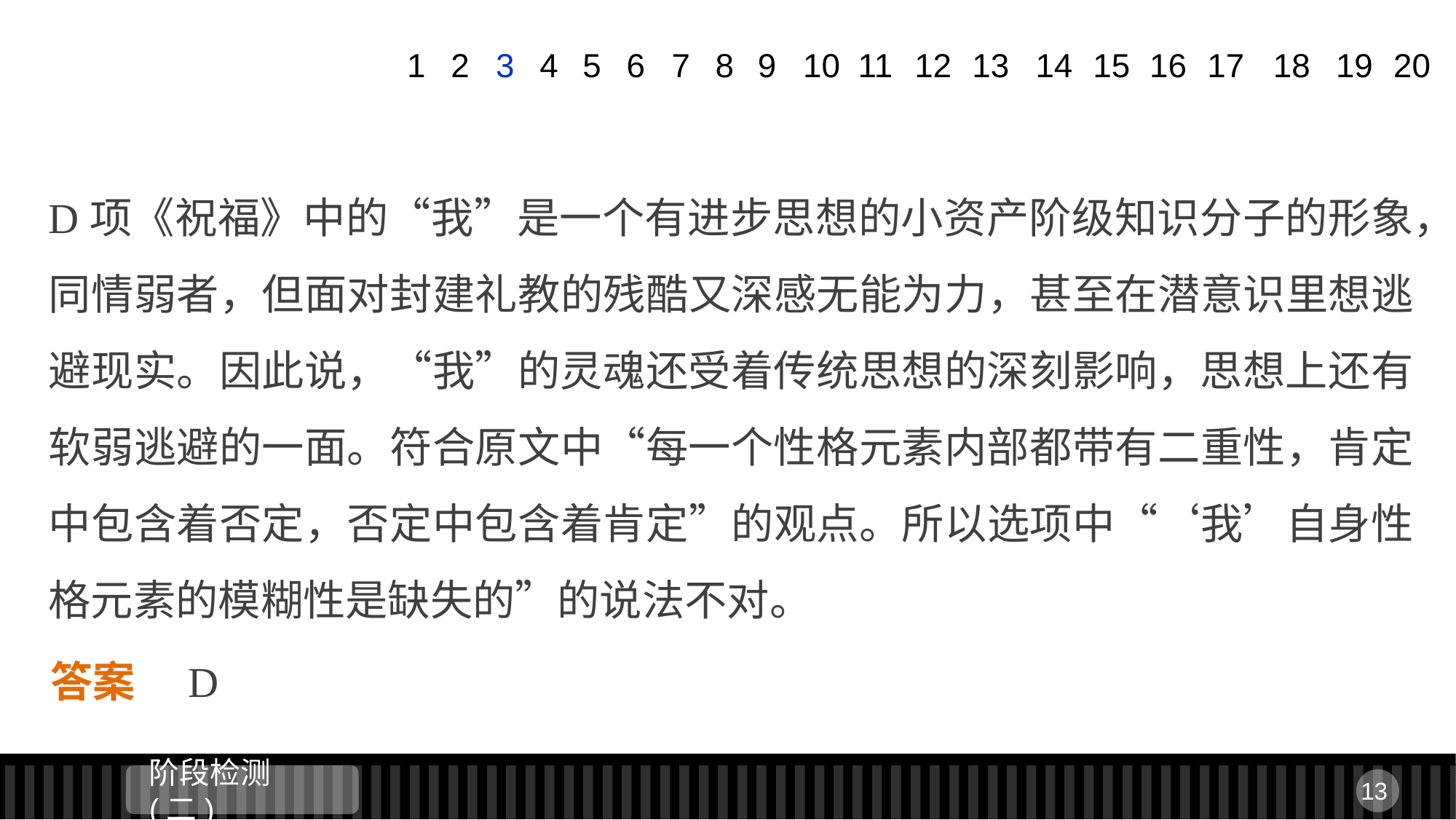

1
2
3
4
5
6
7
8
9
11
12
13
14
15
16
17
18
19
20
10
D项《祝福》中的“我”是一个有进步思想的小资产阶级知识分子的形象，同情弱者，但面对封建礼教的残酷又深感无能为力，甚至在潜意识里想逃避现实。因此说，“我”的灵魂还受着传统思想的深刻影响，思想上还有软弱逃避的一面。符合原文中“每一个性格元素内部都带有二重性，肯定中包含着否定，否定中包含着肯定”的观点。所以选项中“‘我’自身性格元素的模糊性是缺失的”的说法不对。
答案　D